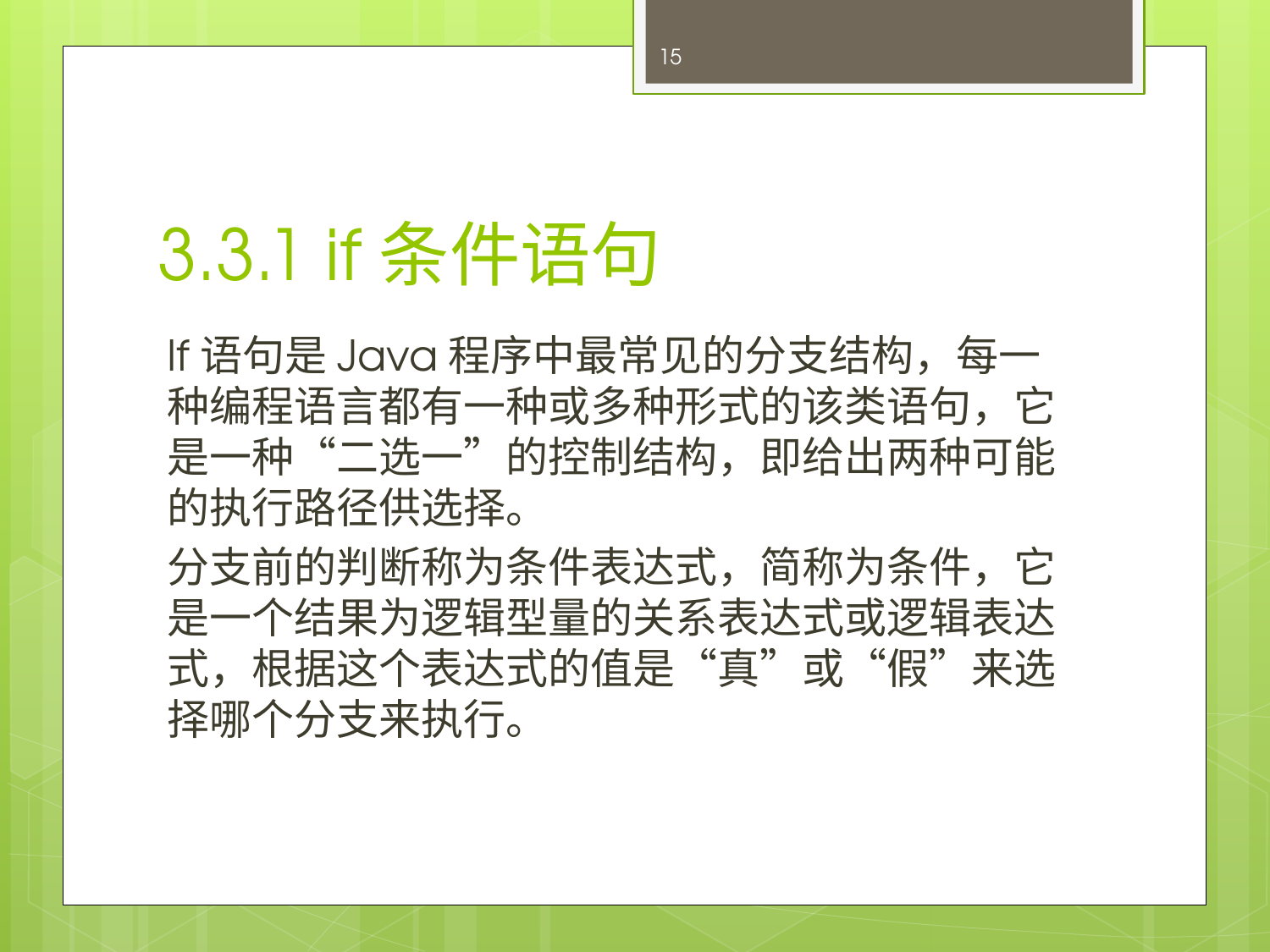

15
# 3.3.1 if条件语句
If语句是Java程序中最常见的分支结构，每一种编程语言都有一种或多种形式的该类语句，它是一种“二选一”的控制结构，即给出两种可能的执行路径供选择。
分支前的判断称为条件表达式，简称为条件，它是一个结果为逻辑型量的关系表达式或逻辑表达式，根据这个表达式的值是“真”或“假”来选择哪个分支来执行。